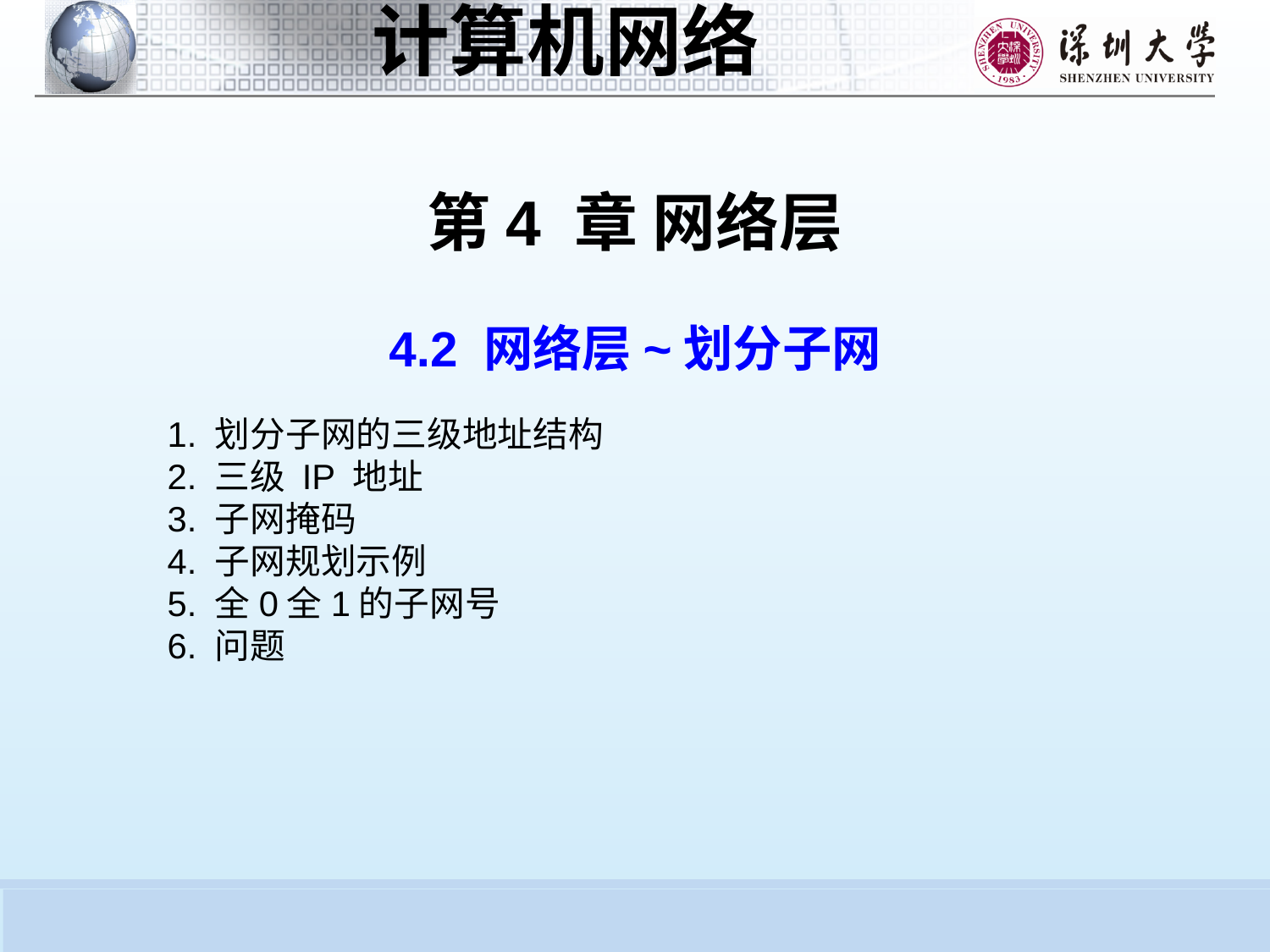

第4 章 网络层

4.2 网络层~划分子网
划分子网的三级地址结构
三级 IP 地址
子网掩码
子网规划示例
全0全1的子网号
问题